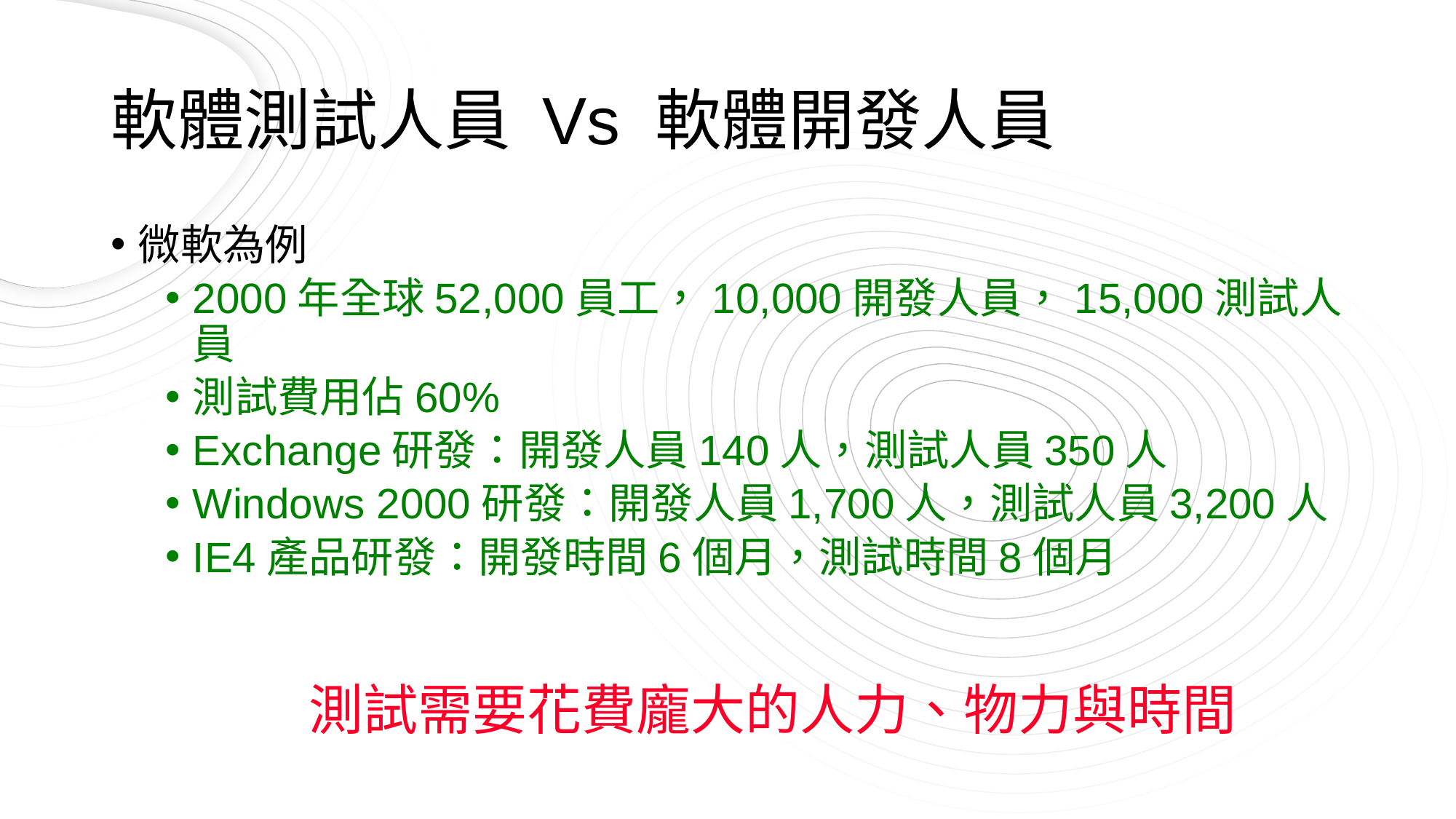

# 軟體測試人員 Vs 軟體開發人員
微軟為例
2000年全球52,000員工，10,000開發人員，15,000測試人員
測試費用佔60%
Exchange研發：開發人員140人，測試人員350人
Windows 2000研發：開發人員1,700人，測試人員3,200人
IE4產品研發：開發時間6個月，測試時間8個月

測試需要花費龐大的人力、物力與時間